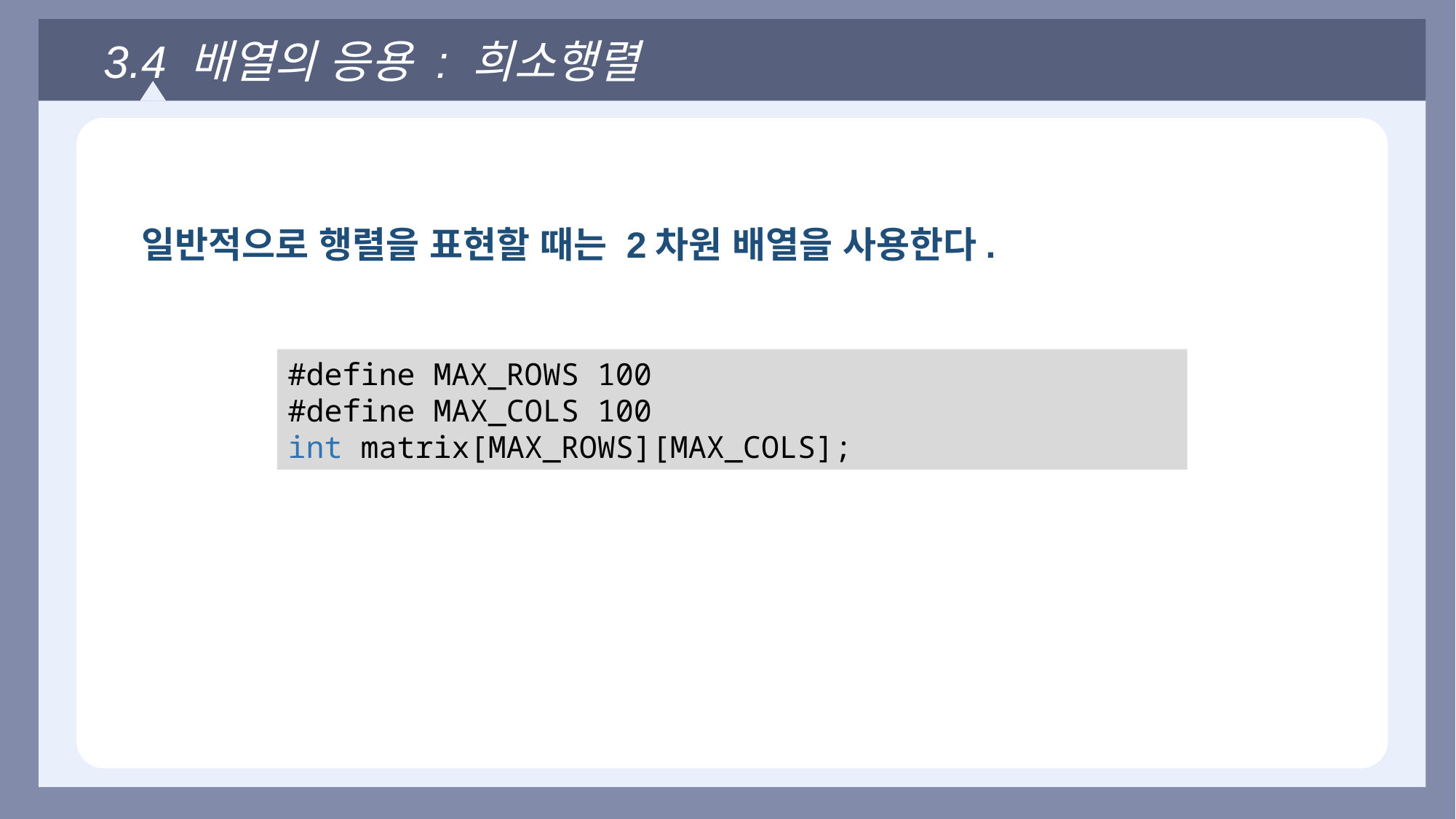

3.4 배열의 응용 : 희소행렬

일반적으로 행렬을 표현할 때는 2차원 배열을 사용한다.
#define MAX_ROWS 100
#define MAX_COLS 100
int matrix[MAX_ROWS][MAX_COLS];